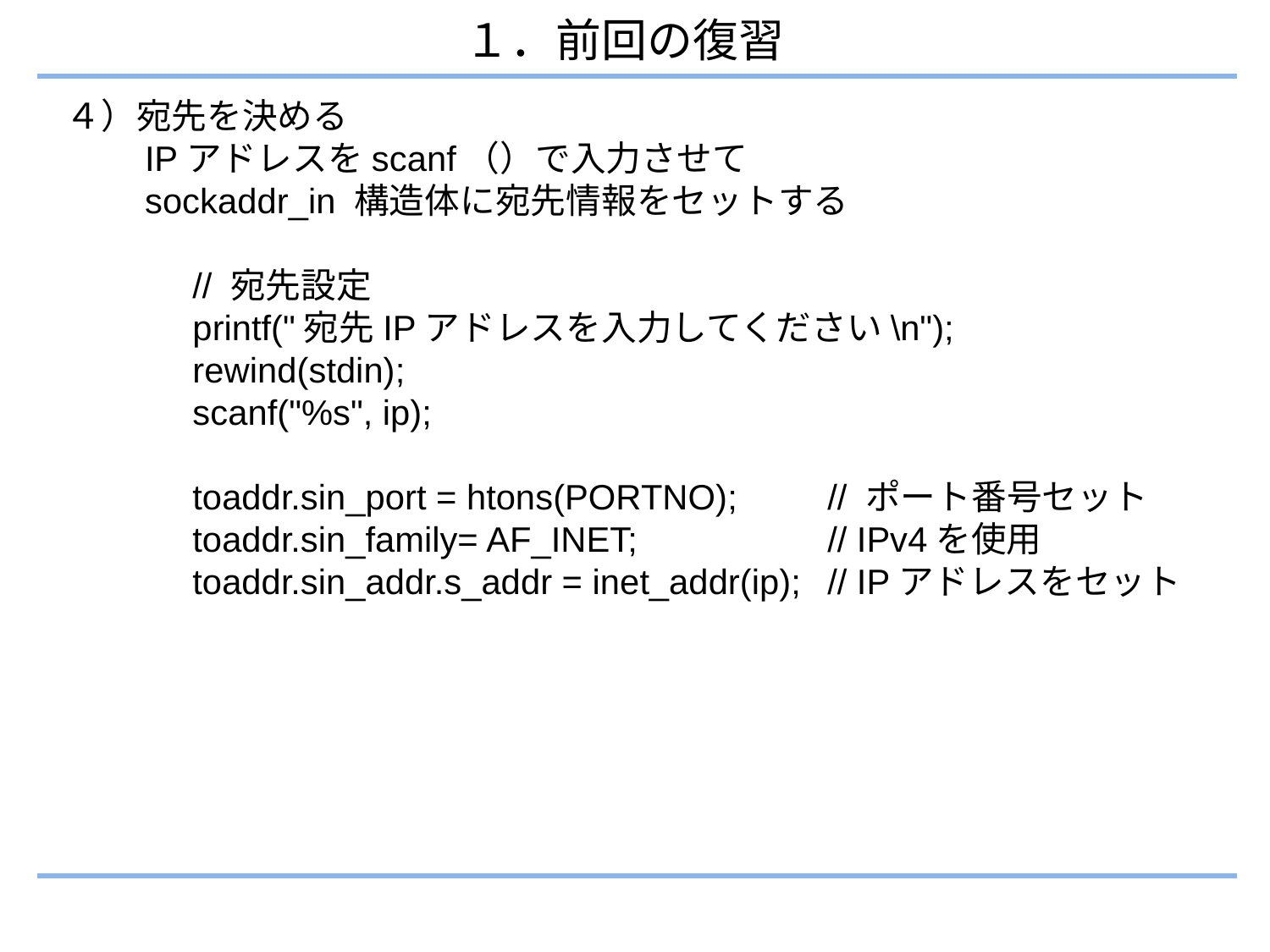

１．前回の復習
４）宛先を決める
　　IPアドレスをscanf（）で入力させて
　　sockaddr_in 構造体に宛先情報をセットする

	// 宛先設定
	printf("宛先IPアドレスを入力してください\n");
	rewind(stdin);
	scanf("%s", ip);

	toaddr.sin_port = htons(PORTNO);	// ポート番号セット
	toaddr.sin_family= AF_INET;		// IPv4を使用
	toaddr.sin_addr.s_addr = inet_addr(ip); 	// IPアドレスをセット